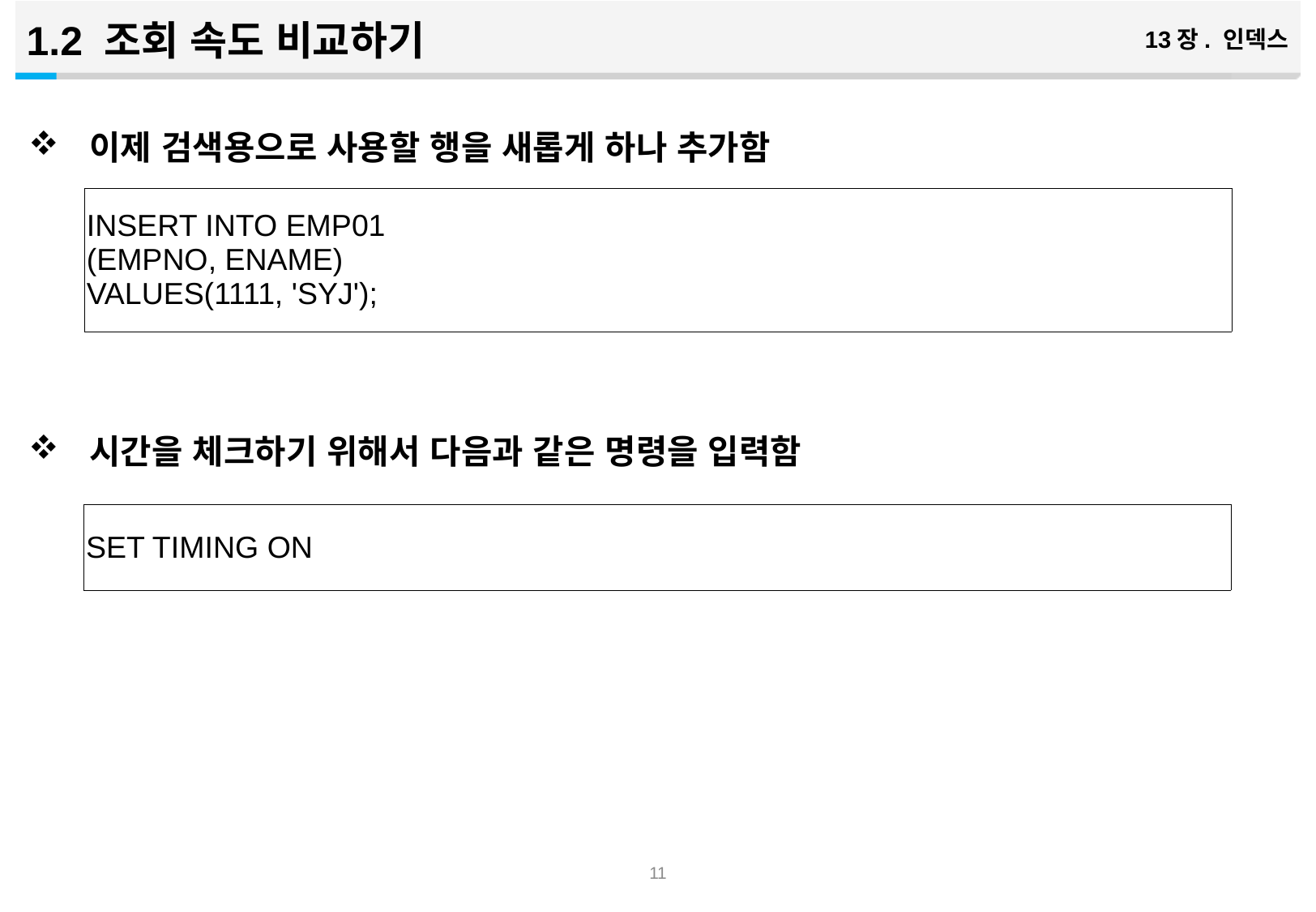

1.2 조회 속도 비교하기
13장. 인덱스
이제 검색용으로 사용할 행을 새롭게 하나 추가함

시간을 체크하기 위해서 다음과 같은 명령을 입력함
| INSERT INTO EMP01 (EMPNO, ENAME) VALUES(1111, 'SYJ'); |
| --- |
| SET TIMING ON |
| --- |
11